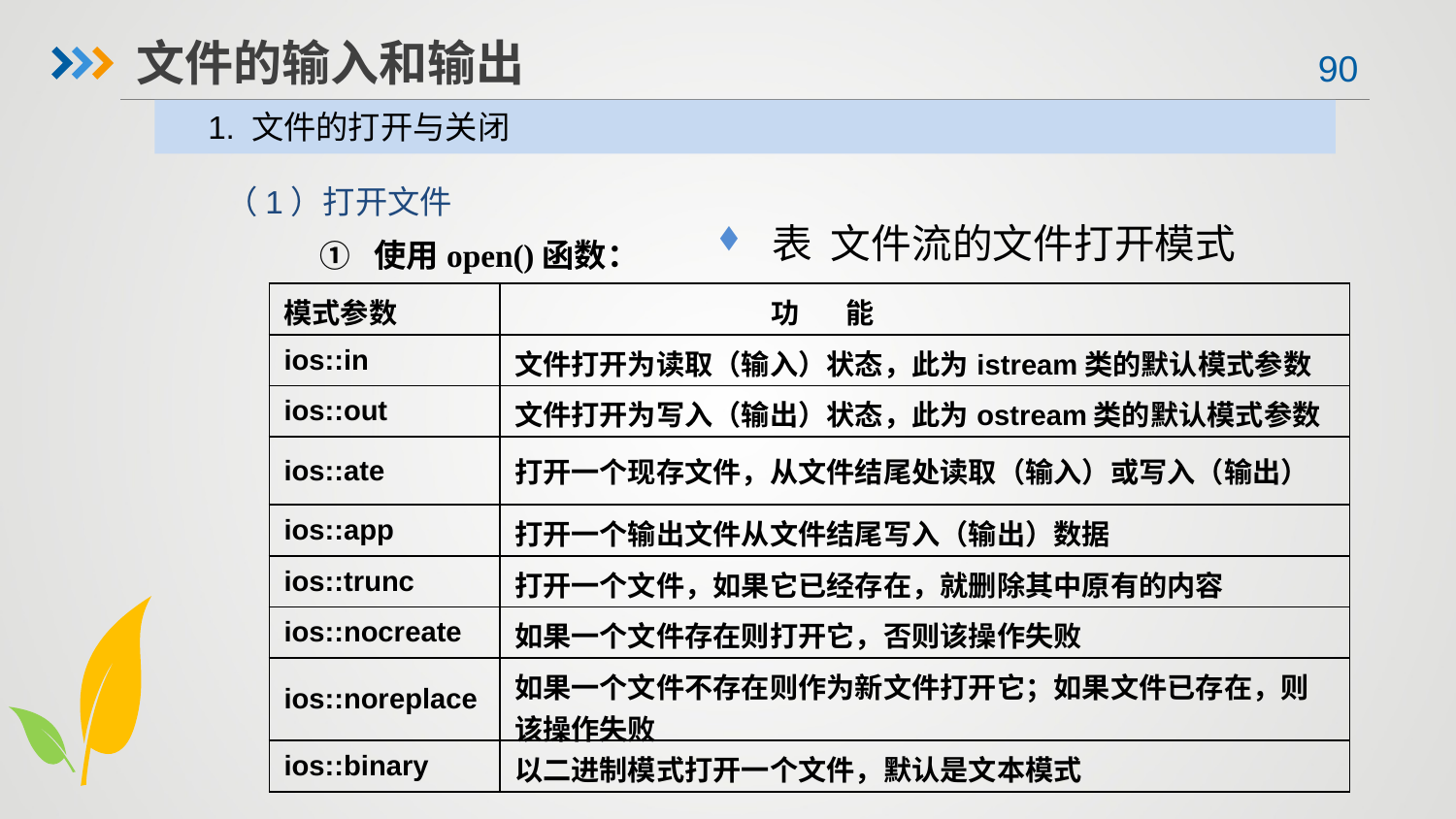

文件的输入和输出

1. 文件的打开与关闭
（1）打开文件
表  文件流的文件打开模式
使用open()函数：
| 模式参数 | 功 能 |
| --- | --- |
| ios::in | 文件打开为读取（输入）状态，此为istream类的默认模式参数 |
| ios::out | 文件打开为写入（输出）状态，此为ostream类的默认模式参数 |
| ios::ate | 打开一个现存文件，从文件结尾处读取（输入）或写入（输出） |
| ios::app | 打开一个输出文件从文件结尾写入（输出）数据 |
| ios::trunc | 打开一个文件，如果它已经存在，就删除其中原有的内容 |
| ios::nocreate | 如果一个文件存在则打开它，否则该操作失败 |
| ios::noreplace | 如果一个文件不存在则作为新文件打开它；如果文件已存在，则该操作失败 |
| ios::binary | 以二进制模式打开一个文件，默认是文本模式 |